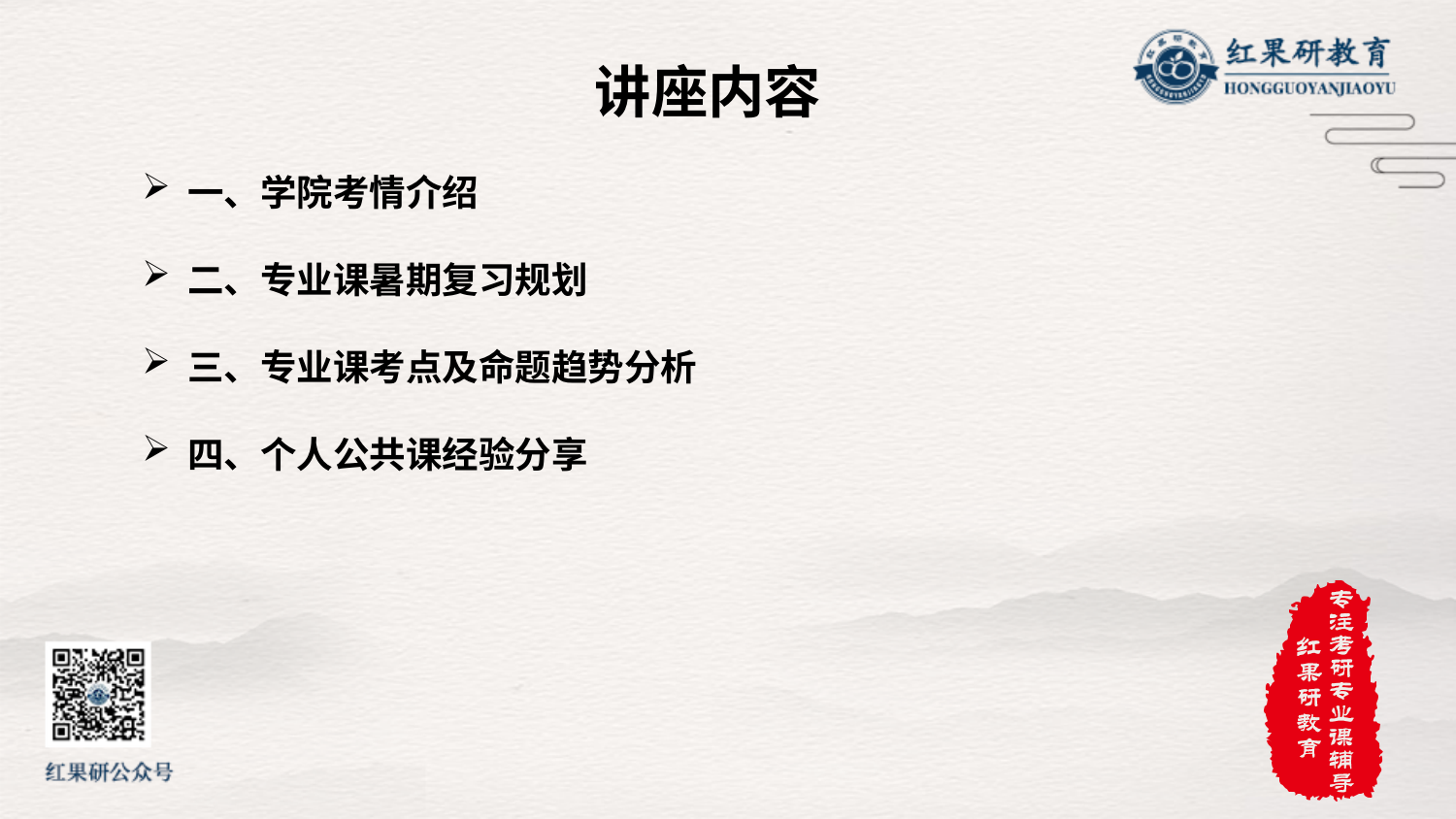

讲座内容

一、学院考情介绍
二、专业课暑期复习规划
三、专业课考点及命题趋势分析
四、个人公共课经验分享